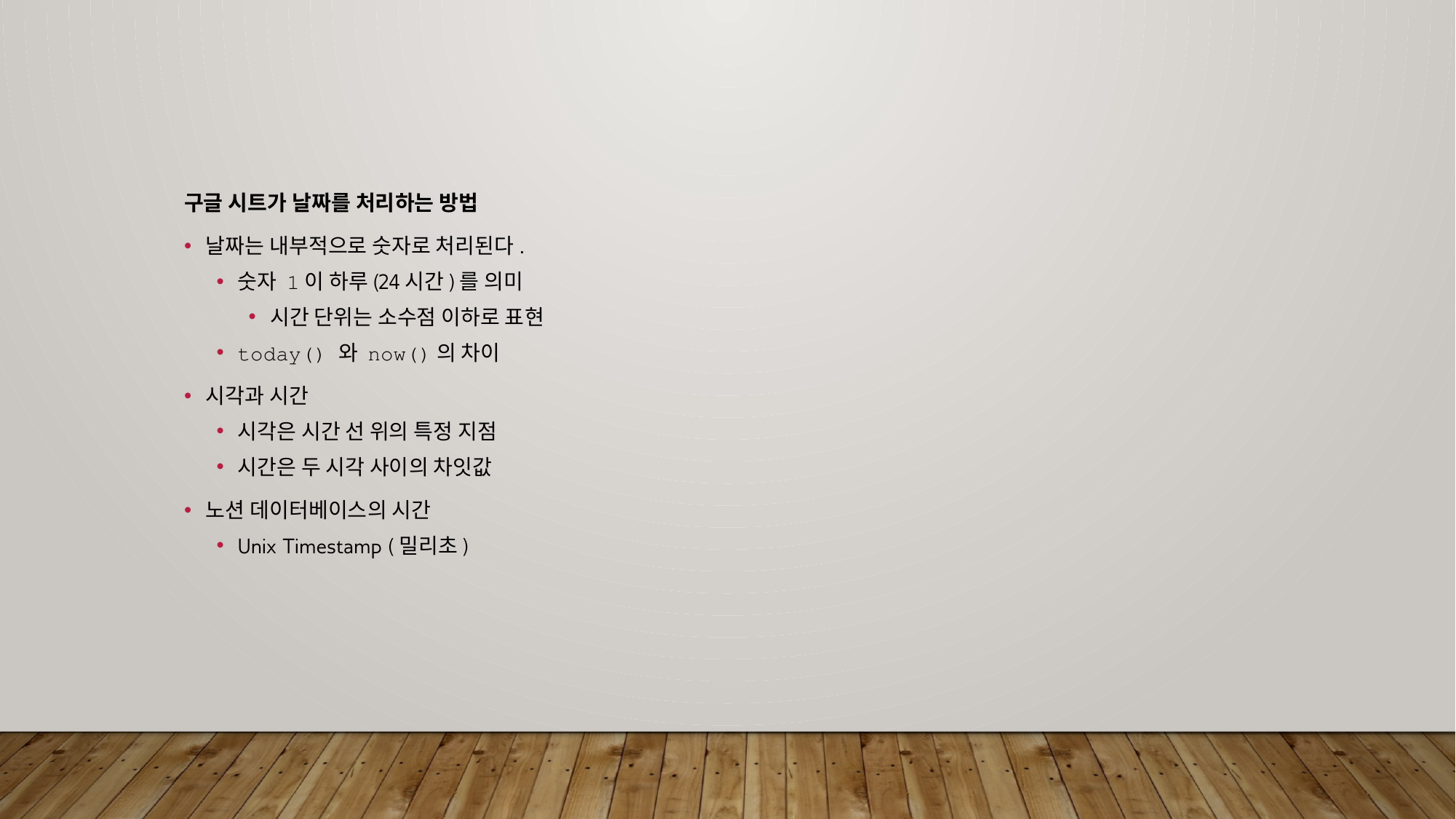

구글 시트가 날짜를 처리하는 방법
날짜는 내부적으로 숫자로 처리된다.
숫자 1이 하루(24시간)를 의미
시간 단위는 소수점 이하로 표현
today() 와 now()의 차이
시각과 시간
시각은 시간 선 위의 특정 지점
시간은 두 시각 사이의 차잇값
노션 데이터베이스의 시간
Unix Timestamp (밀리초)